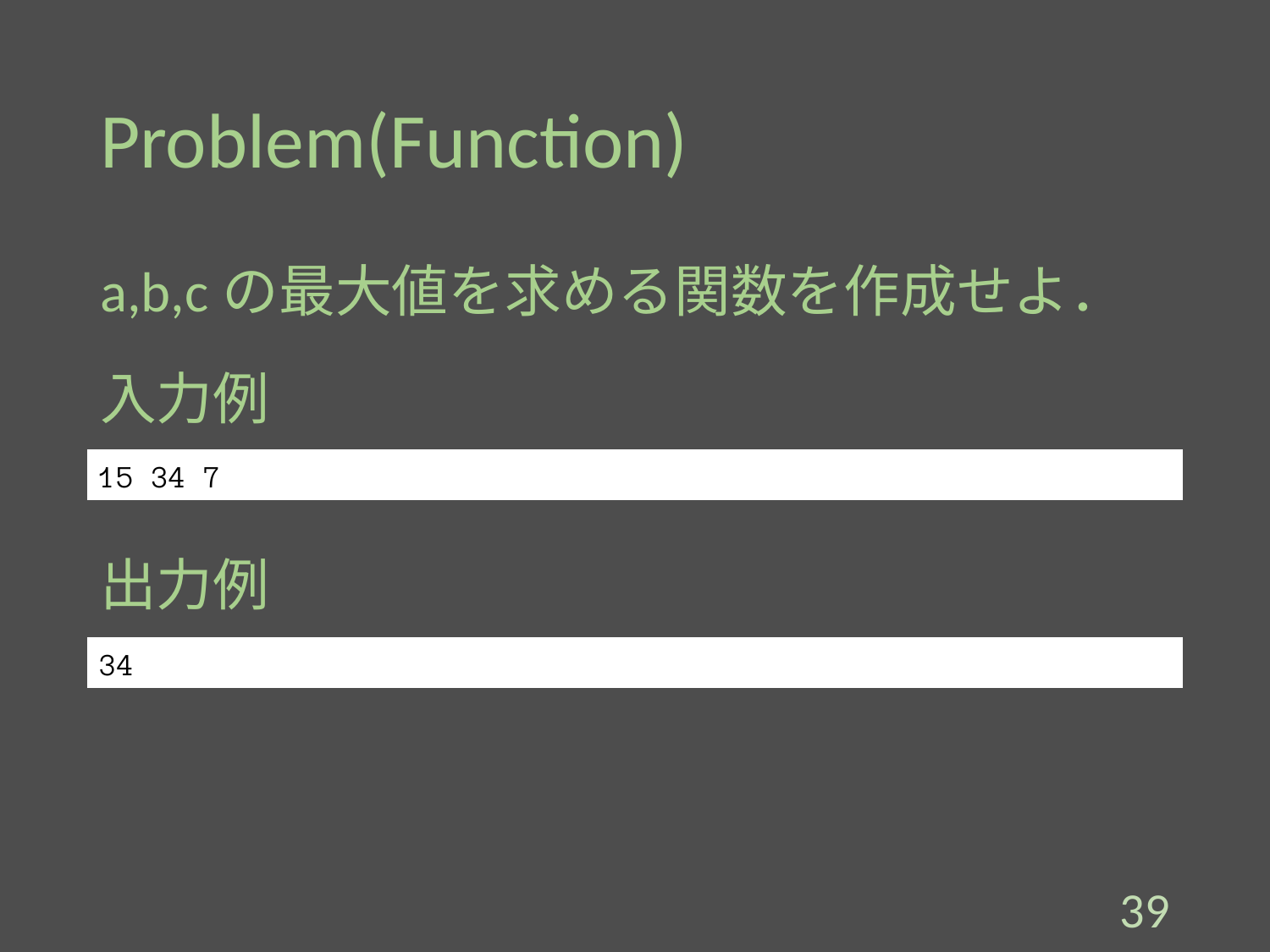

# Problem(Function)
a,b,cの最大値を求める関数を作成せよ．
入力例
15 34 7
出力例
34
39